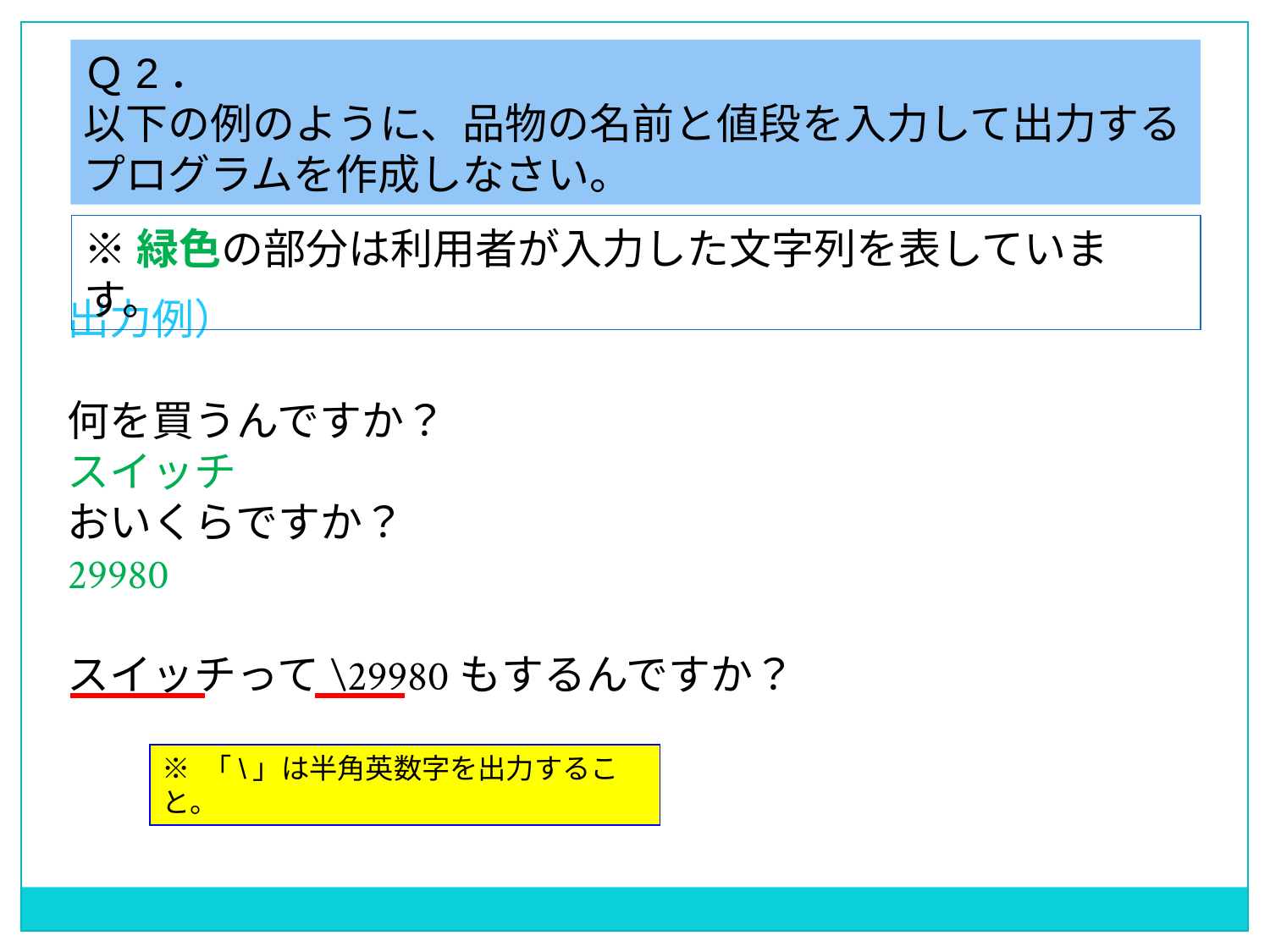

Ｑ2．
以下の例のように、品物の名前と値段を入力して出力するプログラムを作成しなさい。
※緑色の部分は利用者が入力した文字列を表しています。
出力例）

何を買うんですか？
スイッチ
おいくらですか？
29980

スイッチって\29980もするんですか？
※ 「\」は半角英数字を出力すること。